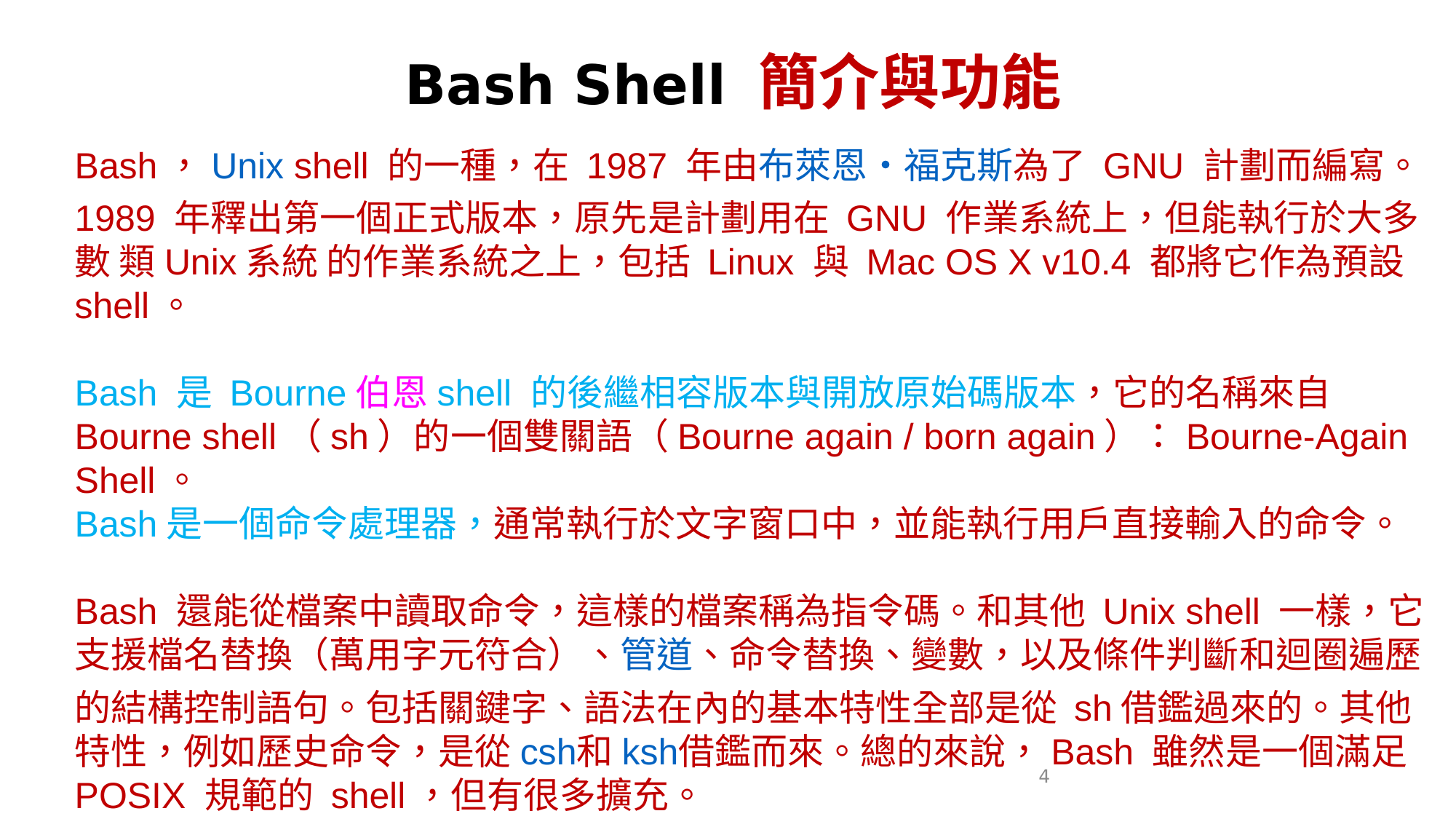

4
Bash Shell 簡介與功能
Bash，Unix shell 的一種，在 1987 年由布萊恩·福克斯為了 GNU 計劃而編寫。1989 年釋出第一個正式版本，原先是計劃用在 GNU 作業系統上，但能執行於大多數 類Unix系統 的作業系統之上，包括 Linux 與 Mac OS X v10.4 都將它作為預設 shell。

Bash 是 Bourne伯恩shell 的後繼相容版本與開放原始碼版本，它的名稱來自 Bourne shell（sh）的一個雙關語（Bourne again / born again）：Bourne-Again Shell。
Bash是一個命令處理器，通常執行於文字窗口中，並能執行用戶直接輸入的命令。

Bash 還能從檔案中讀取命令，這樣的檔案稱為指令碼。和其他 Unix shell 一樣，它支援檔名替換（萬用字元符合）、管道、命令替換、變數，以及條件判斷和迴圈遍歷的結構控制語句。包括關鍵字、語法在內的基本特性全部是從 sh借鑑過來的。其他特性，例如歷史命令，是從csh和ksh借鑑而來。總的來說，Bash 雖然是一個滿足 POSIX 規範的 shell，但有很多擴充。